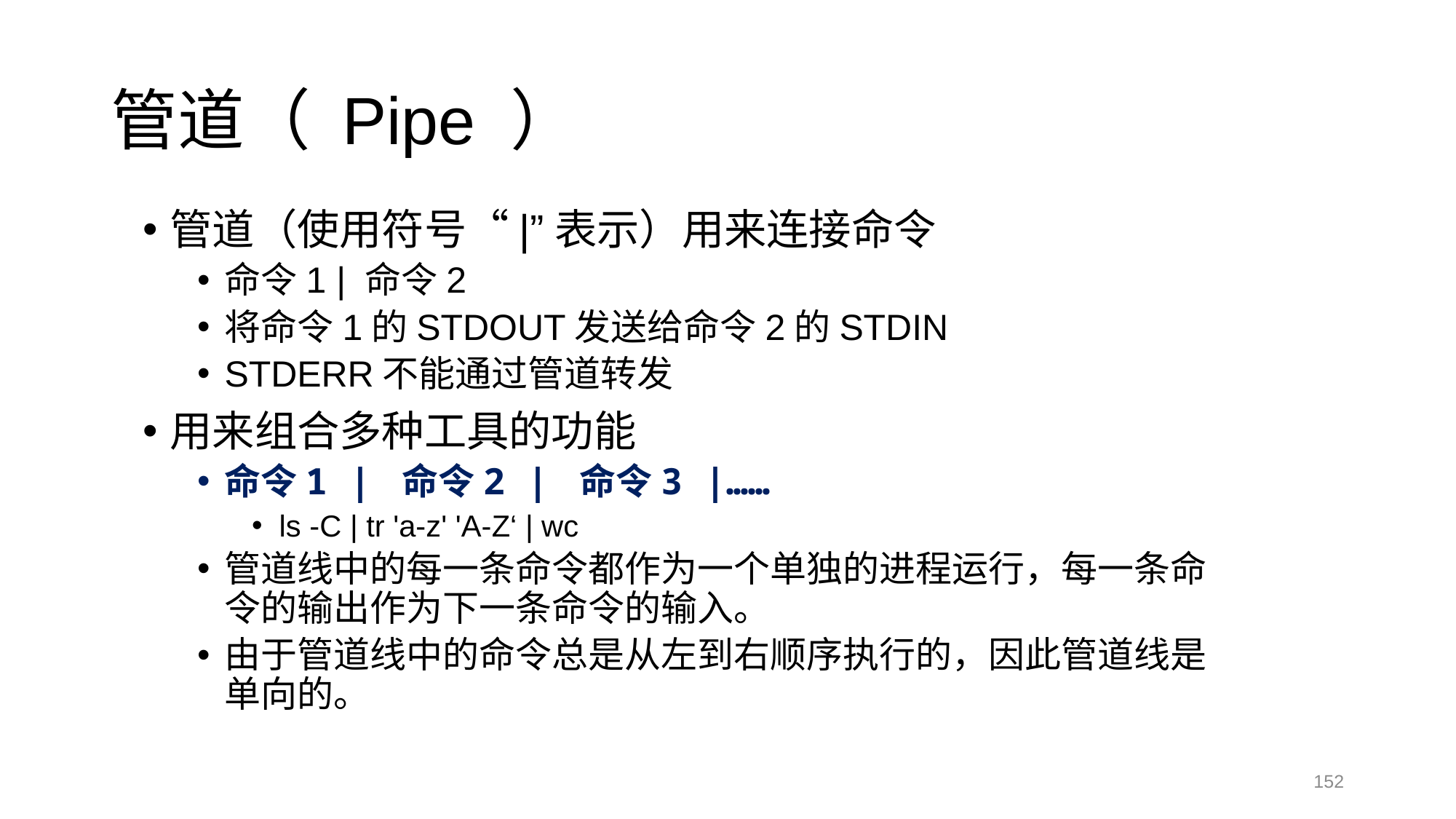

# 管道（ Pipe ）
管道（使用符号“|”表示）用来连接命令
命令1 | 命令2
将命令1的STDOUT发送给命令2的STDIN
STDERR不能通过管道转发
用来组合多种工具的功能
命令1 | 命令2 | 命令3 |……
ls -C | tr 'a-z' 'A-Z‘ | wc
管道线中的每一条命令都作为一个单独的进程运行，每一条命令的输出作为下一条命令的输入。
由于管道线中的命令总是从左到右顺序执行的，因此管道线是单向的。
152